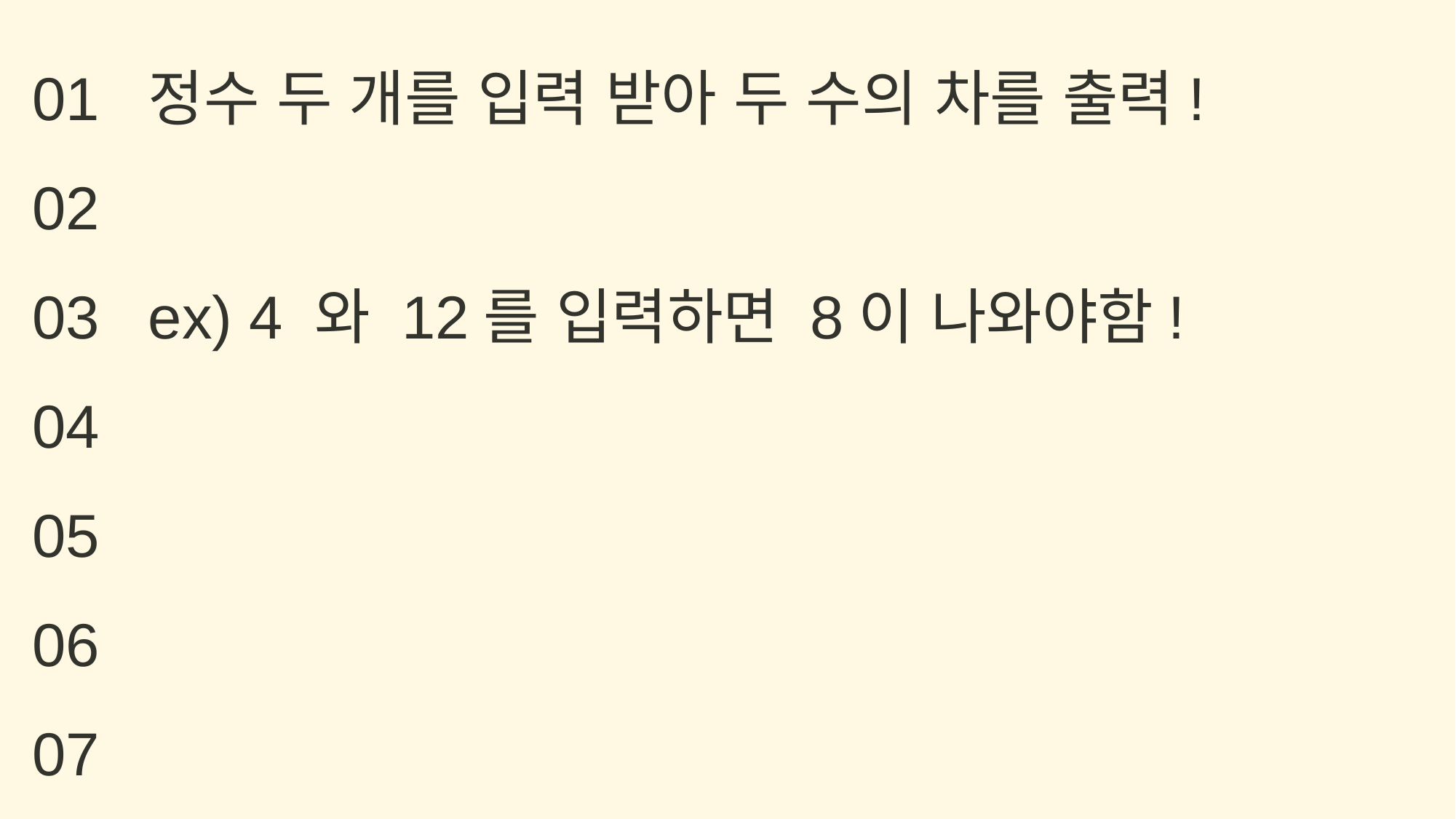

정수 두 개를 입력 받아 두 수의 차를 출력!

ex) 4 와 12를 입력하면 8이 나와야함!
01
02
03
04
05
06
07